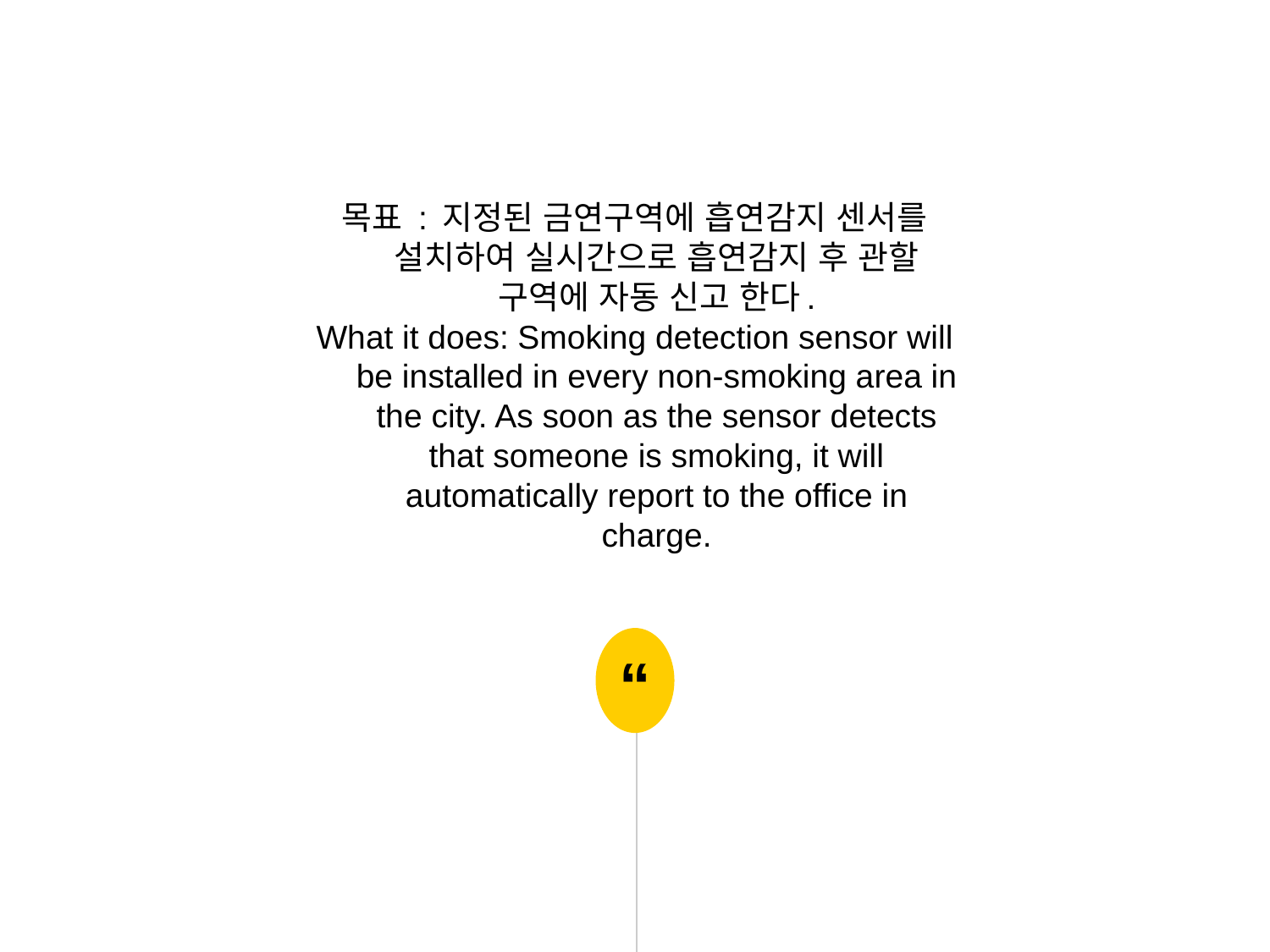

목표 : 지정된 금연구역에 흡연감지 센서를 설치하여 실시간으로 흡연감지 후 관할 구역에 자동 신고 한다.
What it does: Smoking detection sensor will be installed in every non-smoking area in the city. As soon as the sensor detects that someone is smoking, it will automatically report to the office in charge.